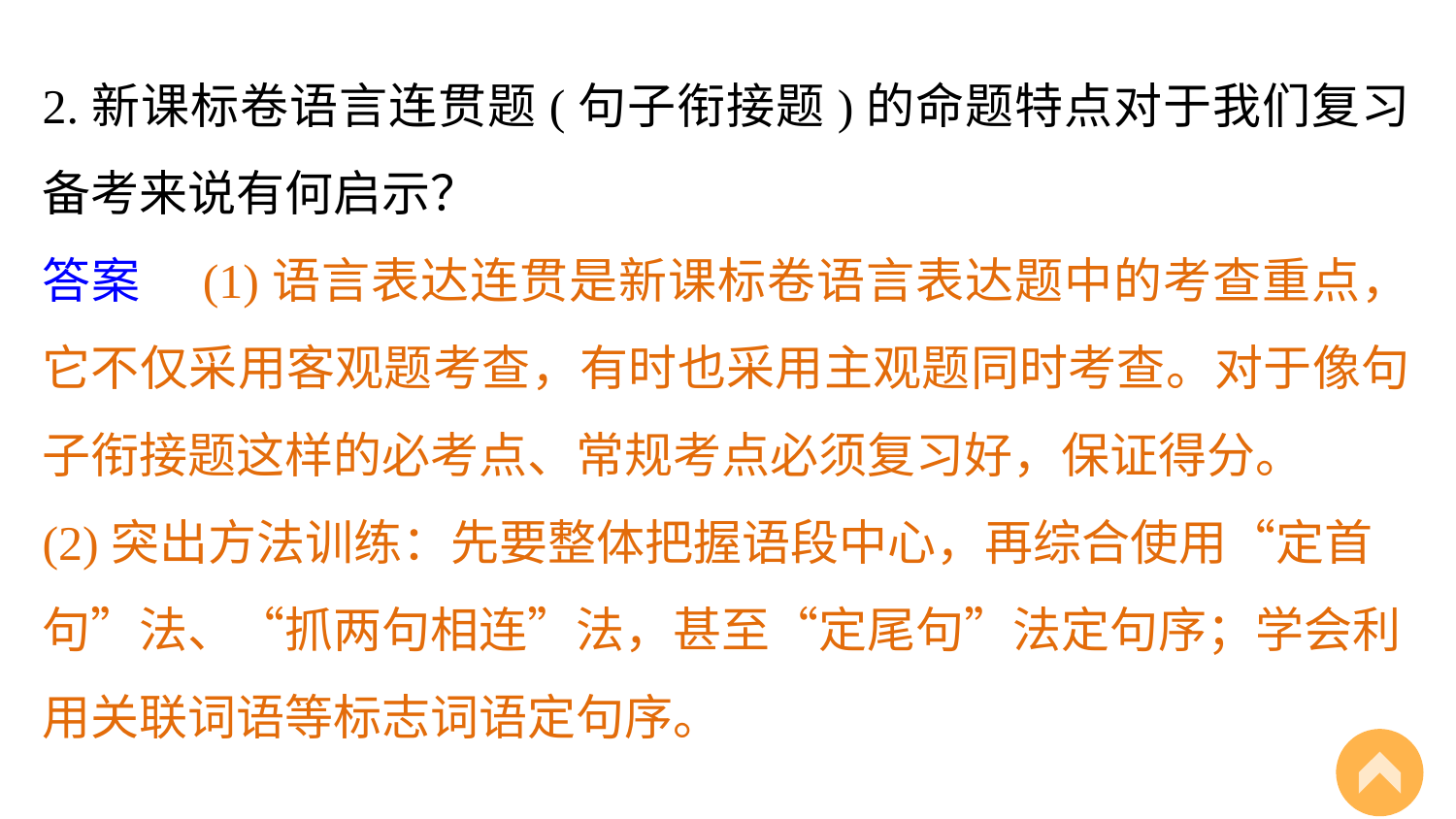

2.新课标卷语言连贯题(句子衔接题)的命题特点对于我们复习备考来说有何启示？
答案　(1)语言表达连贯是新课标卷语言表达题中的考查重点，它不仅采用客观题考查，有时也采用主观题同时考查。对于像句子衔接题这样的必考点、常规考点必须复习好，保证得分。
(2)突出方法训练：先要整体把握语段中心，再综合使用“定首句”法、“抓两句相连”法，甚至“定尾句”法定句序；学会利用关联词语等标志词语定句序。